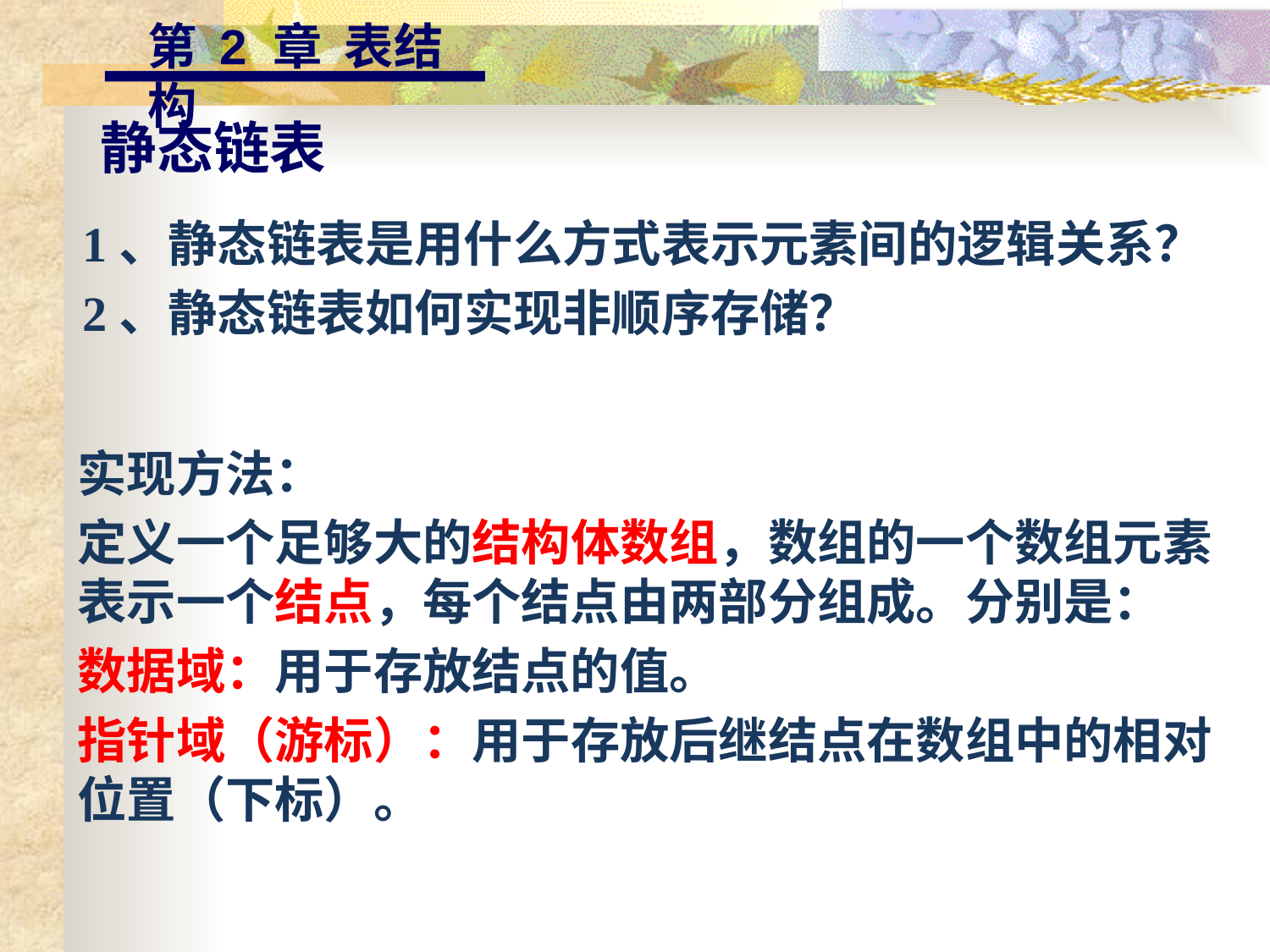

第 2 章  表结构

静态链表
1、静态链表是用什么方式表示元素间的逻辑关系？
2、静态链表如何实现非顺序存储？
实现方法：
定义一个足够大的结构体数组，数组的一个数组元素表示一个结点，每个结点由两部分组成。分别是：
数据域：用于存放结点的值。
指针域（游标）：用于存放后继结点在数组中的相对位置（下标）。